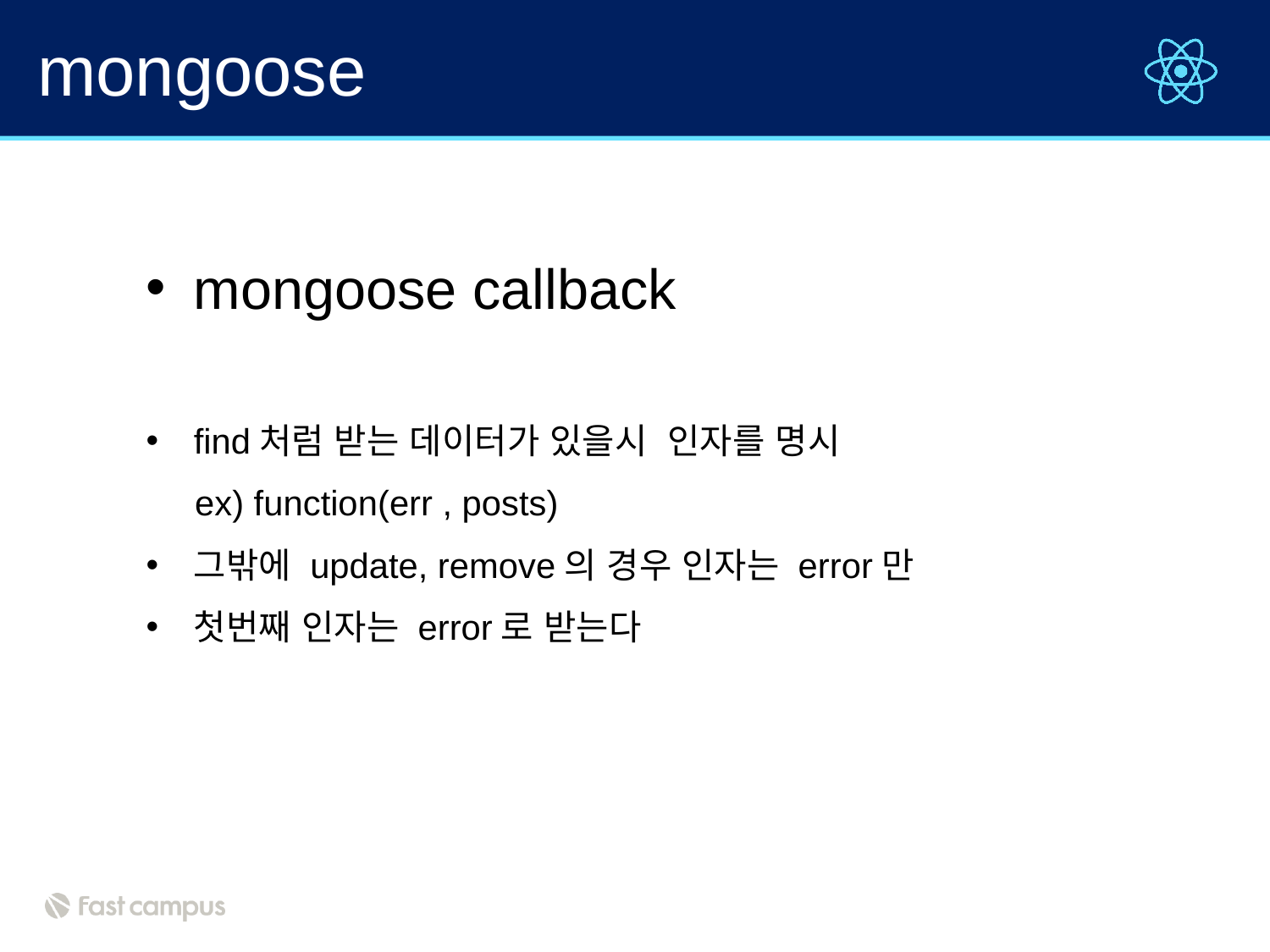

# mongoose
mongoose callback

find처럼 받는 데이터가 있을시  인자를 명시
     ex) function(err , posts)
그밖에 update, remove의 경우 인자는 error만
첫번째 인자는 error로 받는다